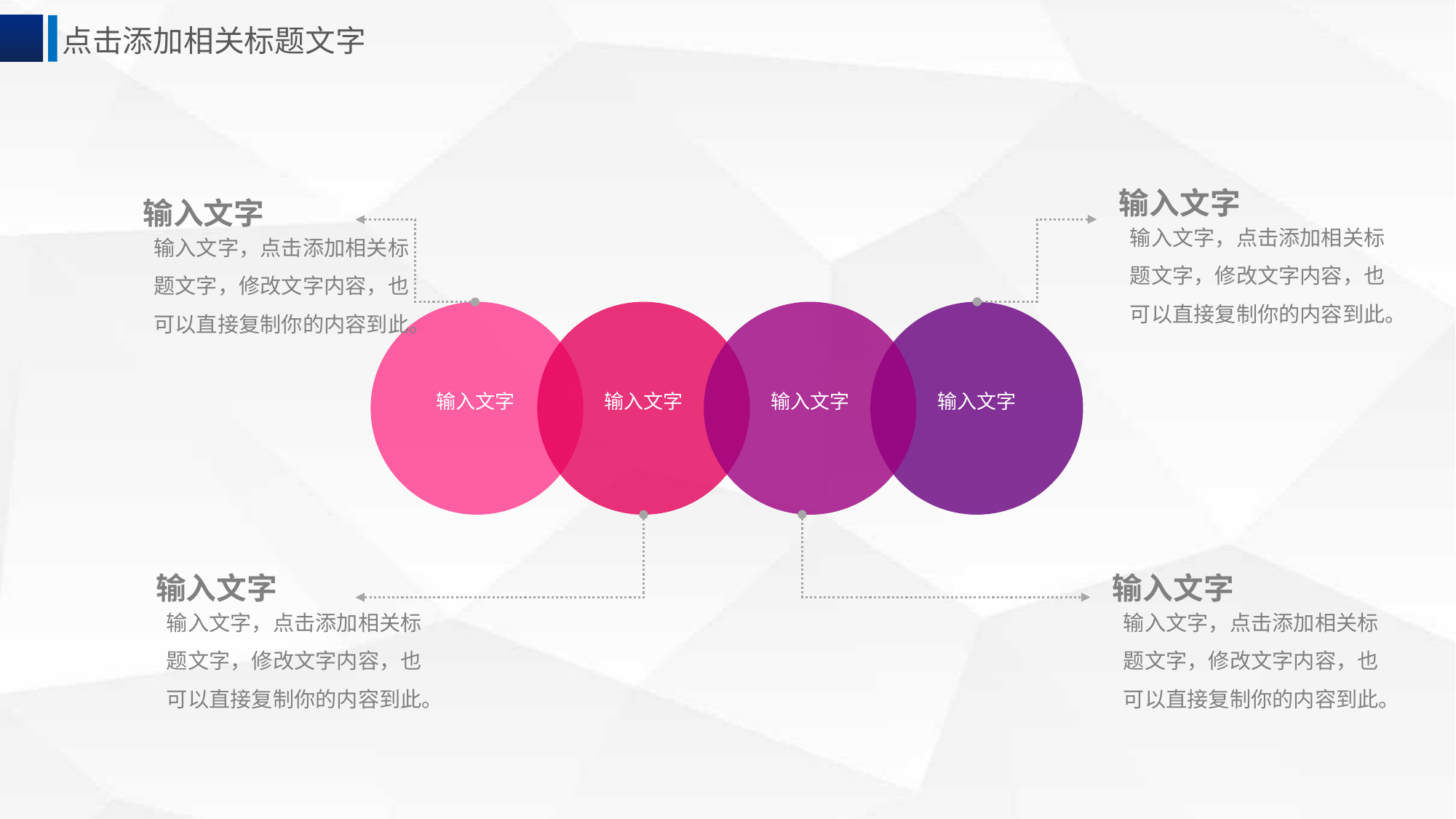

点击添加相关标题文字

输入文字
输入文字
输入文字，点击添加相关标题文字，修改文字内容，也可以直接复制你的内容到此。
输入文字，点击添加相关标题文字，修改文字内容，也可以直接复制你的内容到此。

输入文字
输入文字
输入文字
输入文字
输入文字
输入文字
输入文字，点击添加相关标题文字，修改文字内容，也可以直接复制你的内容到此。
输入文字，点击添加相关标题文字，修改文字内容，也可以直接复制你的内容到此。